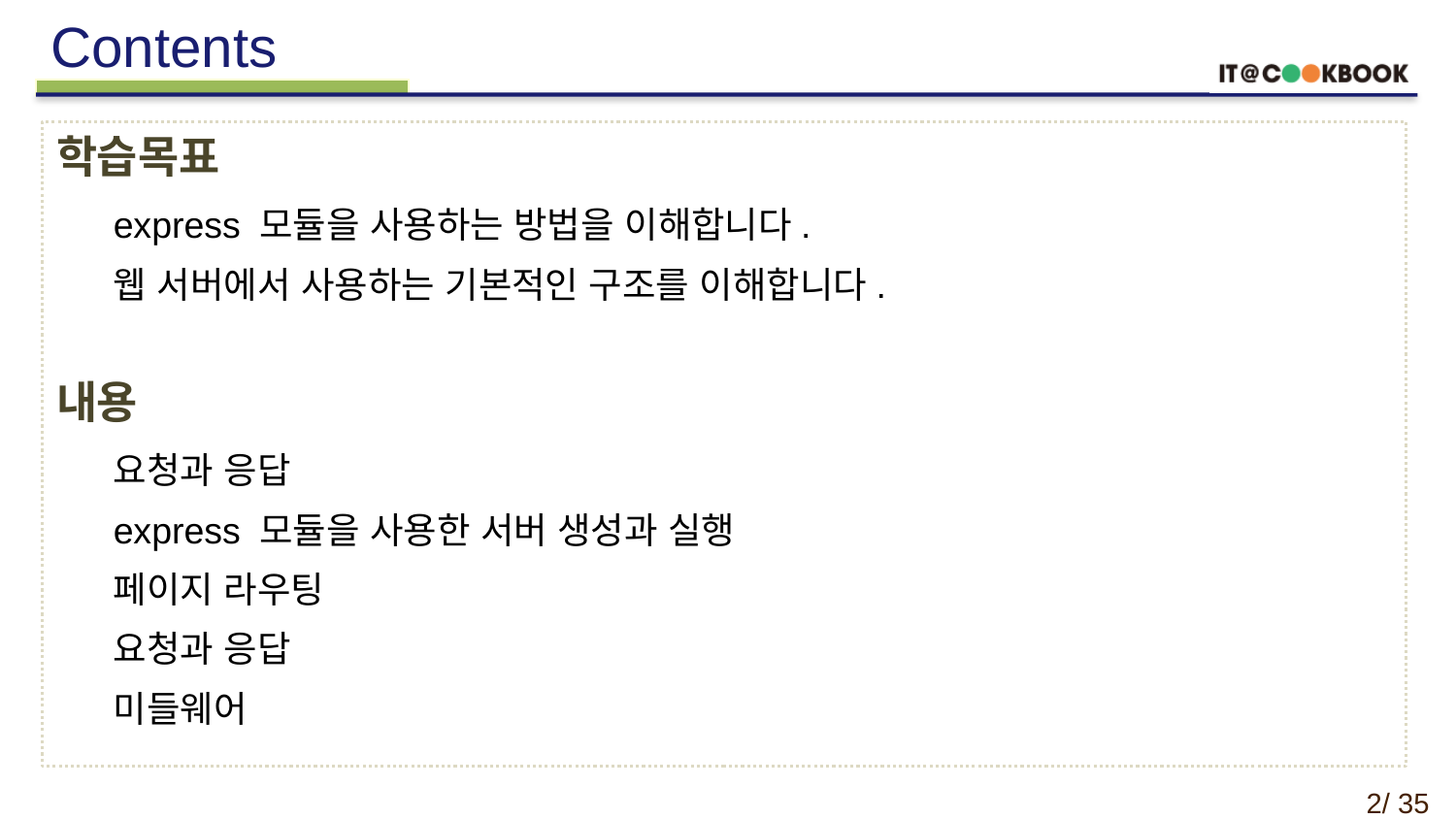

학습목표
express 모듈을 사용하는 방법을 이해합니다.
웹 서버에서 사용하는 기본적인 구조를 이해합니다.

내용
요청과 응답
express 모듈을 사용한 서버 생성과 실행
페이지 라우팅
요청과 응답
미들웨어